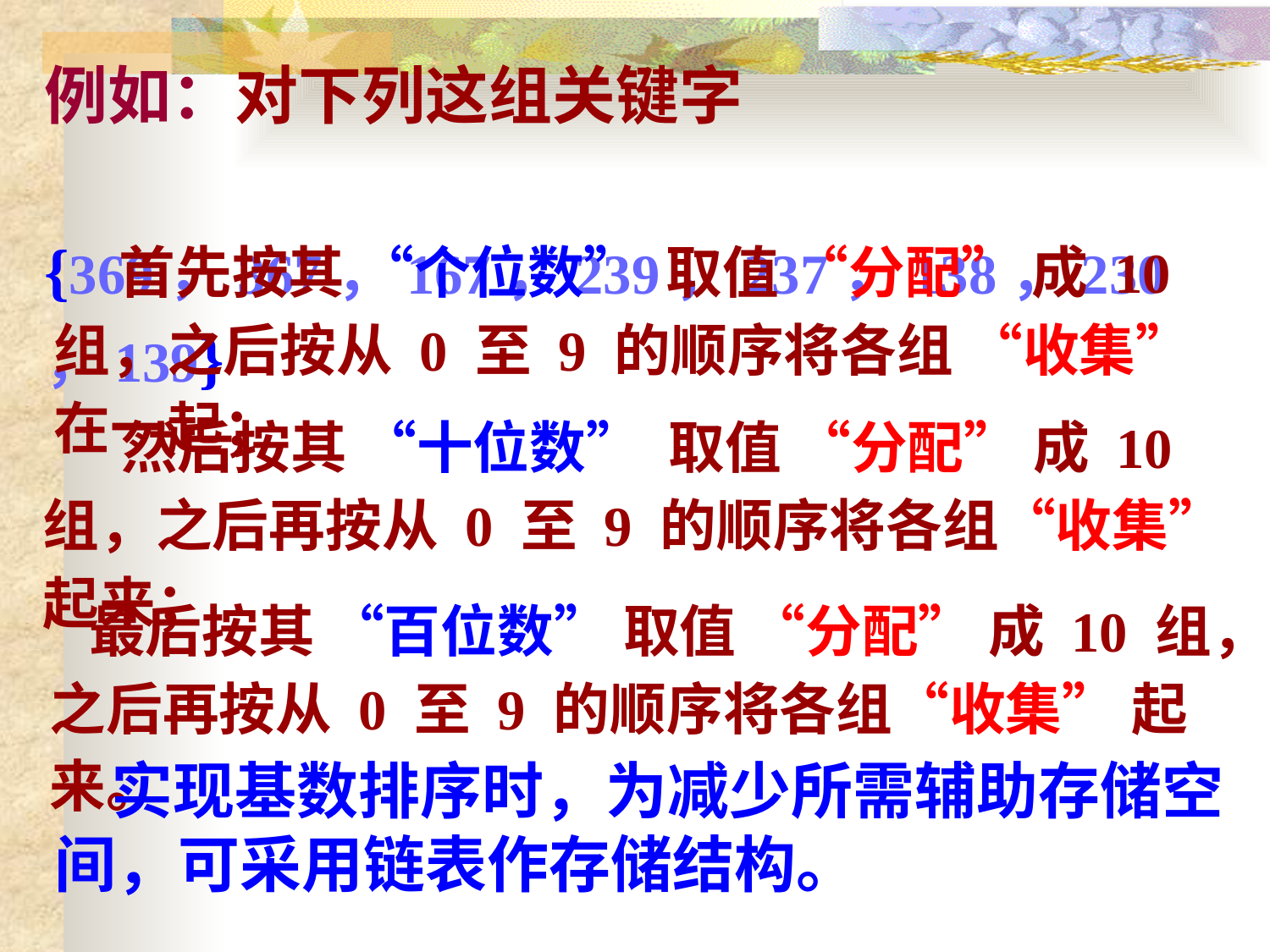

例如：对下列这组关键字
 {369，367，167，239，237，138，230，139}
    首先按其 “个位数”  取值 “分配” 成 10 组，之后按从 0 至 9 的顺序将各组 “收集” 在一起；
     然后按其 “十位数”  取值 “分配” 成 10 组，之后再按从 0 至 9 的顺序将各组“收集” 起来；
  最后按其 “百位数” 取值 “分配” 成 10 组，之后再按从 0 至 9 的顺序将各组“收集” 起来。
   实现基数排序时，为减少所需辅助存储空间，可采用链表作存储结构。